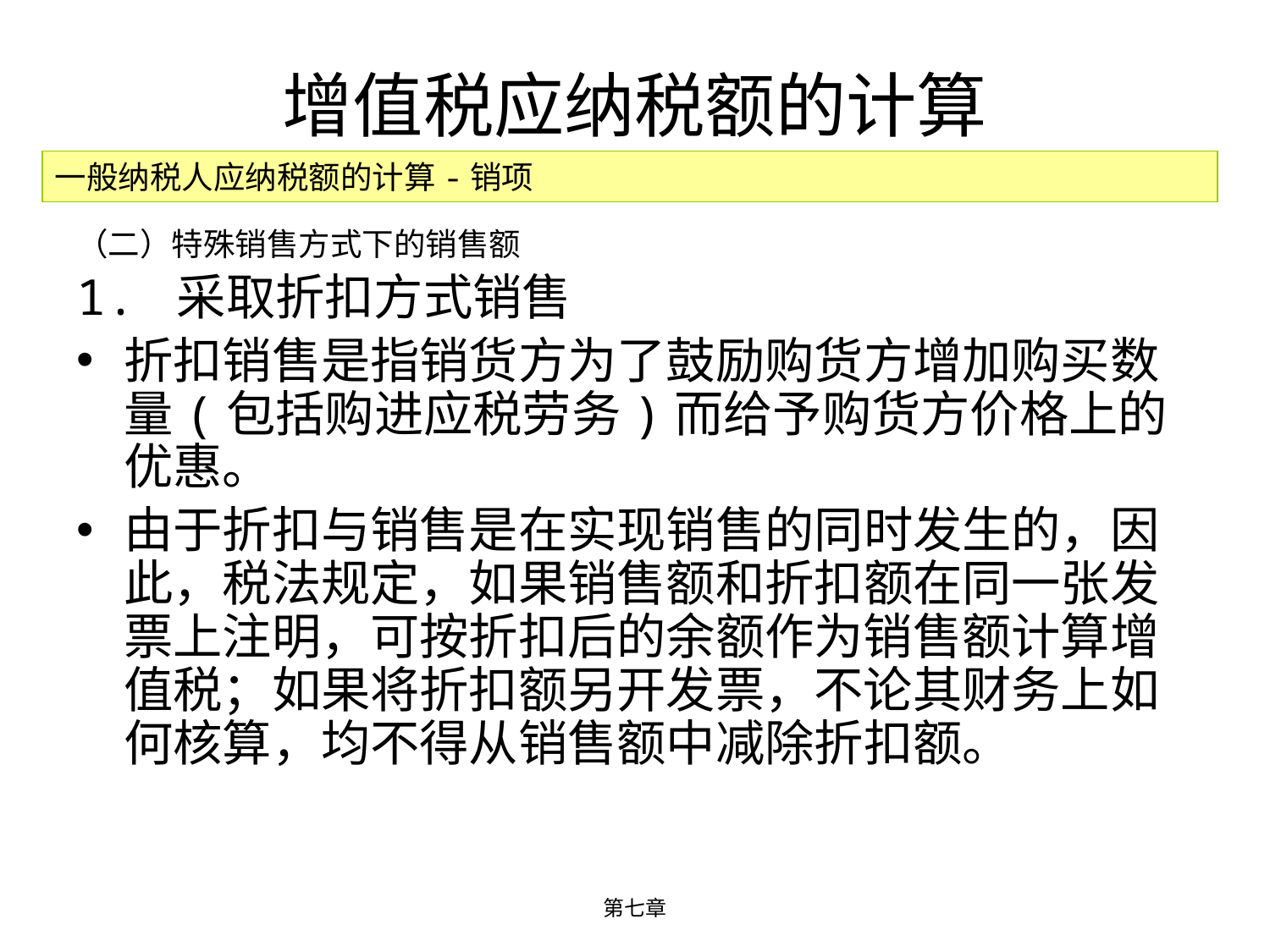

# 增值税应纳税额的计算
一般纳税人应纳税额的计算-销项
（二）特殊销售方式下的销售额
1. 采取折扣方式销售
折扣销售是指销货方为了鼓励购货方增加购买数量(包括购进应税劳务)而给予购货方价格上的优惠。
由于折扣与销售是在实现销售的同时发生的，因此，税法规定，如果销售额和折扣额在同一张发票上注明，可按折扣后的余额作为销售额计算增值税；如果将折扣额另开发票，不论其财务上如何核算，均不得从销售额中减除折扣额。

第七章
47